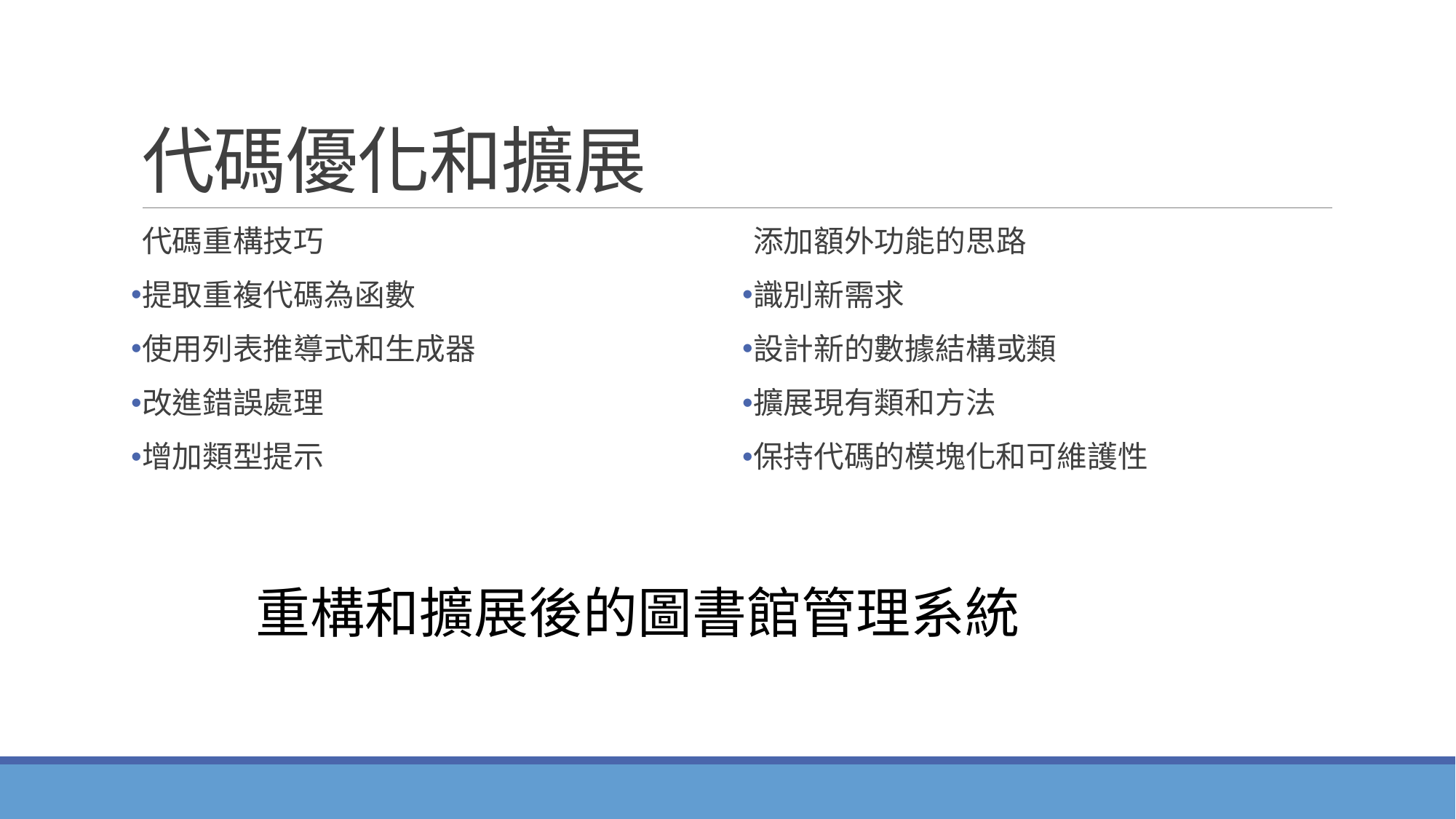

# 代碼優化和擴展
代碼重構技巧
提取重複代碼為函數
使用列表推導式和生成器
改進錯誤處理
增加類型提示

添加額外功能的思路
識別新需求
設計新的數據結構或類
擴展現有類和方法
保持代碼的模塊化和可維護性

重構和擴展後的圖書館管理系統